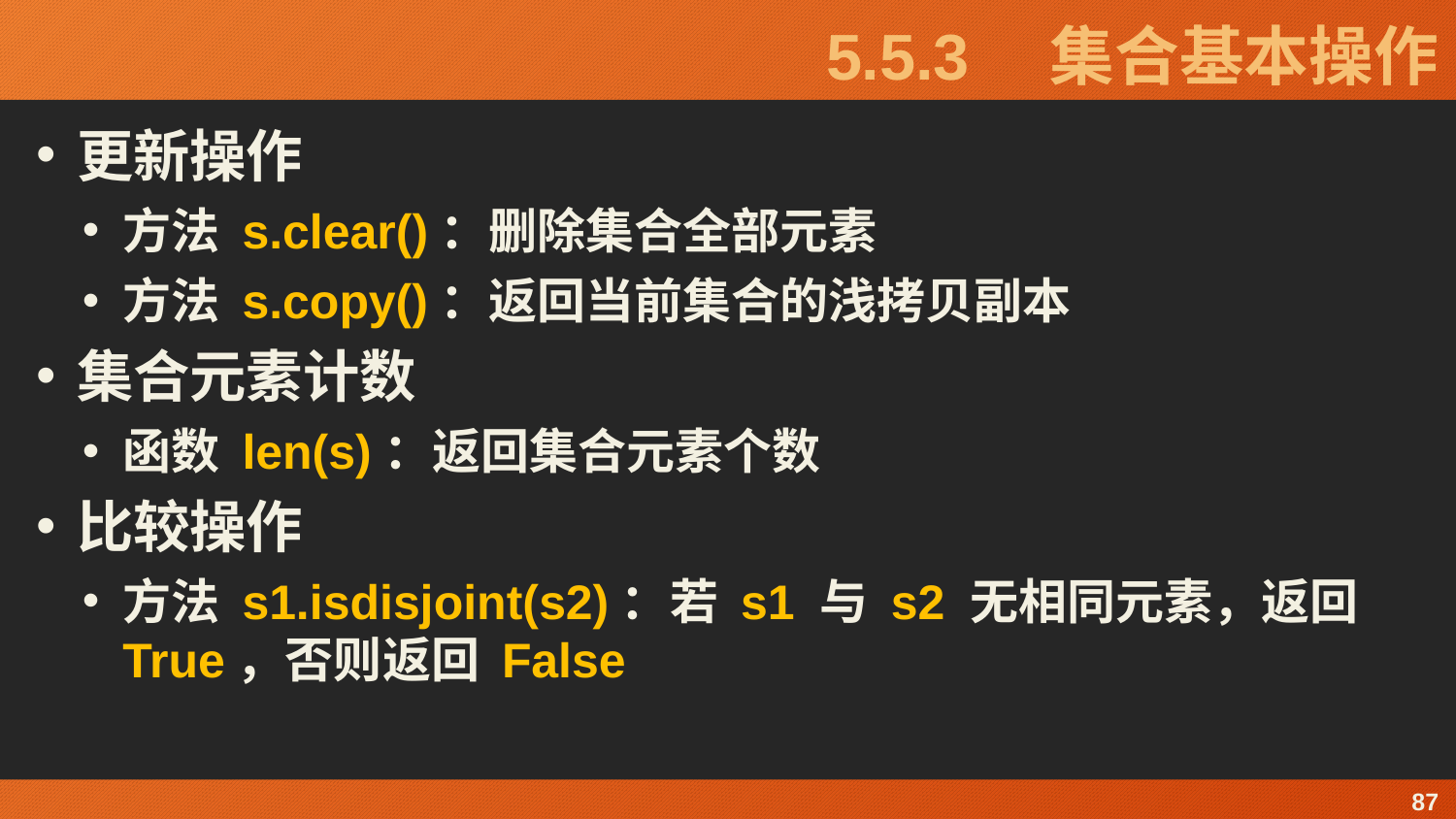

# 5.5.3　集合基本操作
更新操作
方法 s.clear()：删除集合全部元素
方法 s.copy()：返回当前集合的浅拷贝副本
集合元素计数
函数 len(s)：返回集合元素个数
比较操作
方法 s1.isdisjoint(s2)：若 s1 与 s2 无相同元素，返回 True，否则返回 False
87